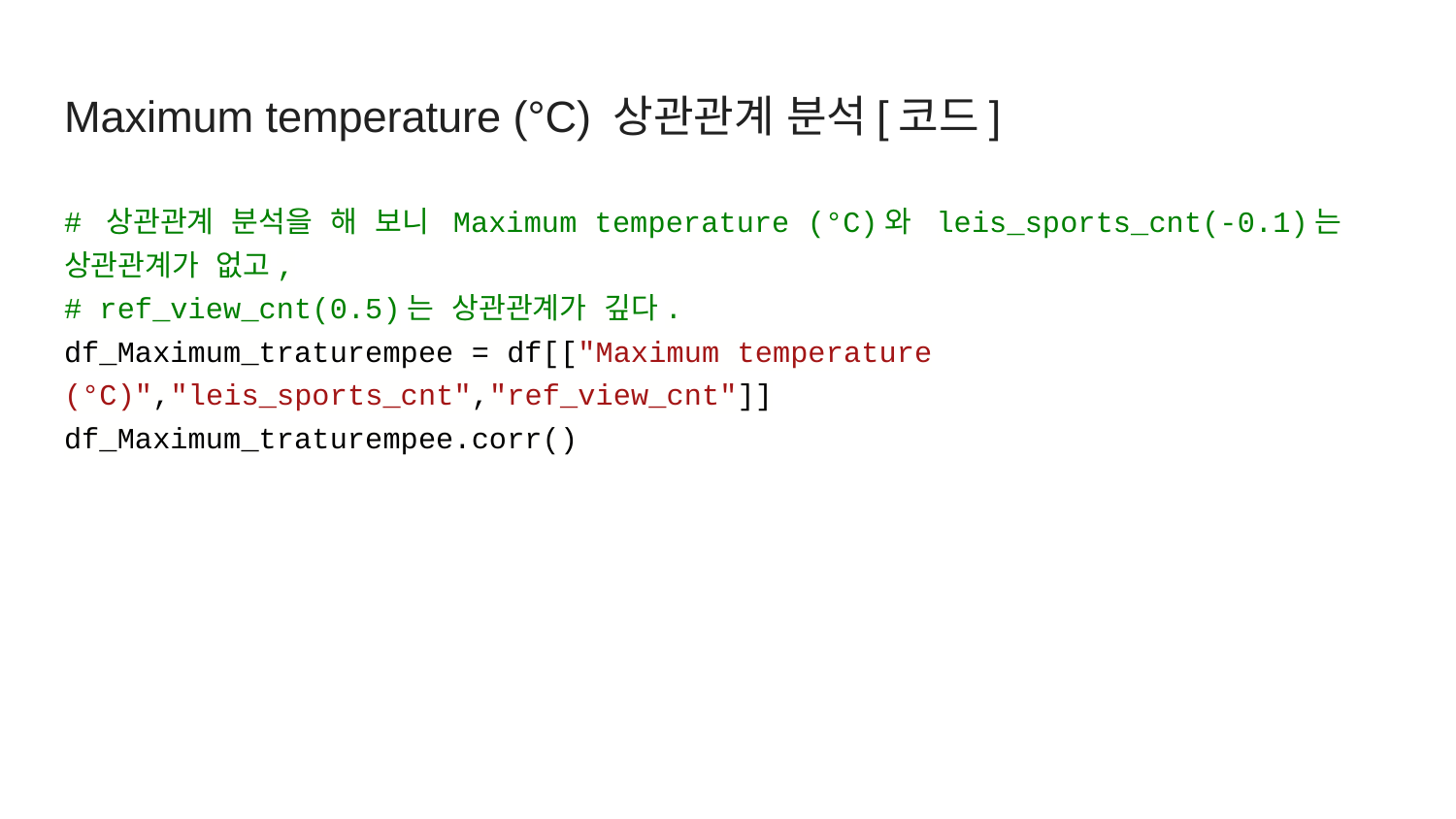

# Maximum temperature (°C) 상관관계 분석[코드]
# 상관관계 분석을 해 보니 Maximum temperature (°C)와 leis_sports_cnt(-0.1)는 상관관계가 없고,
# ref_view_cnt(0.5)는 상관관계가 깊다.
df_Maximum_traturempee = df[["Maximum temperature (°C)","leis_sports_cnt","ref_view_cnt"]]
df_Maximum_traturempee.corr()